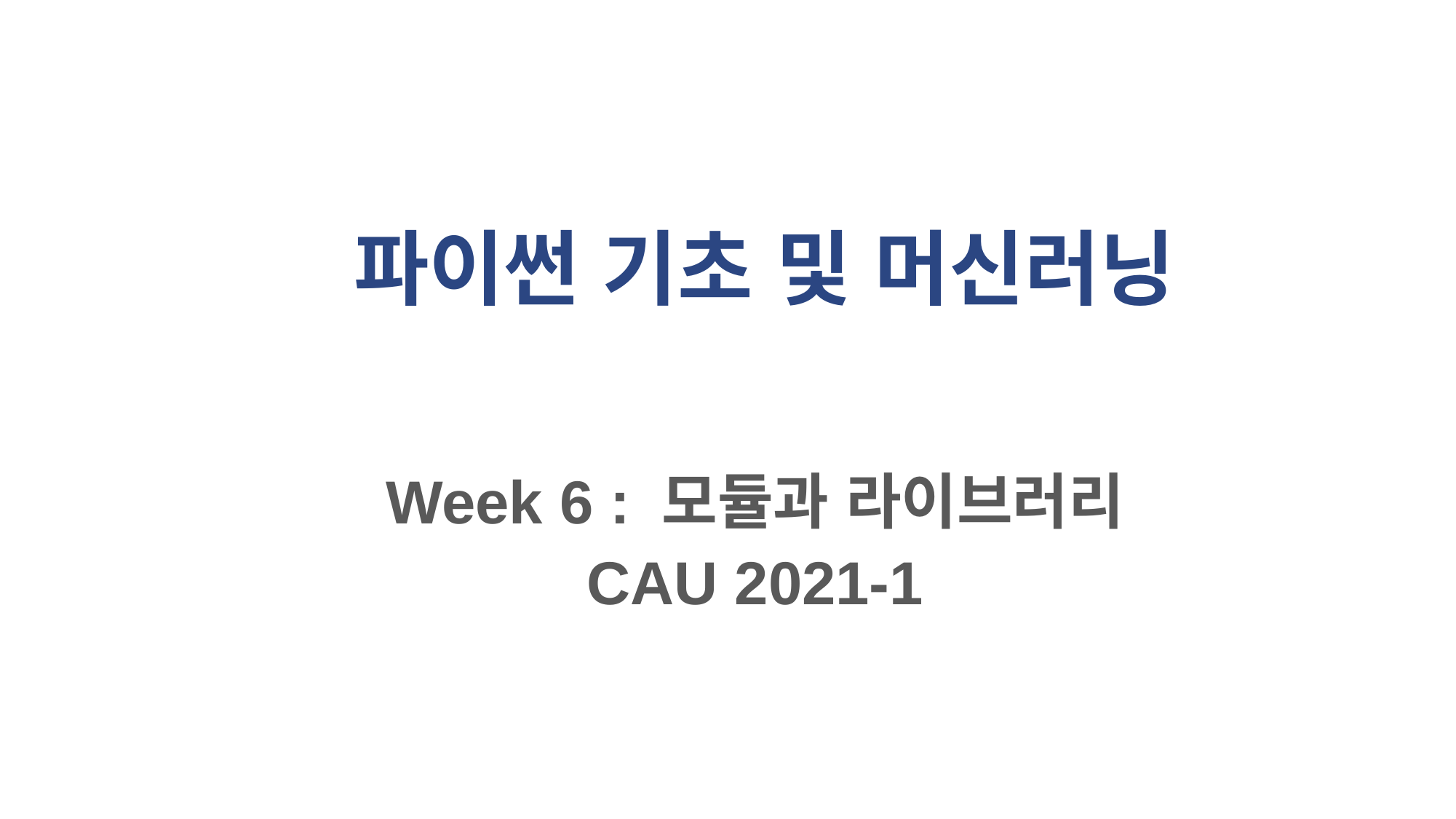

# 파이썬 기초 및 머신러닝
Week 6 : 모듈과 라이브러리
CAU 2021-1